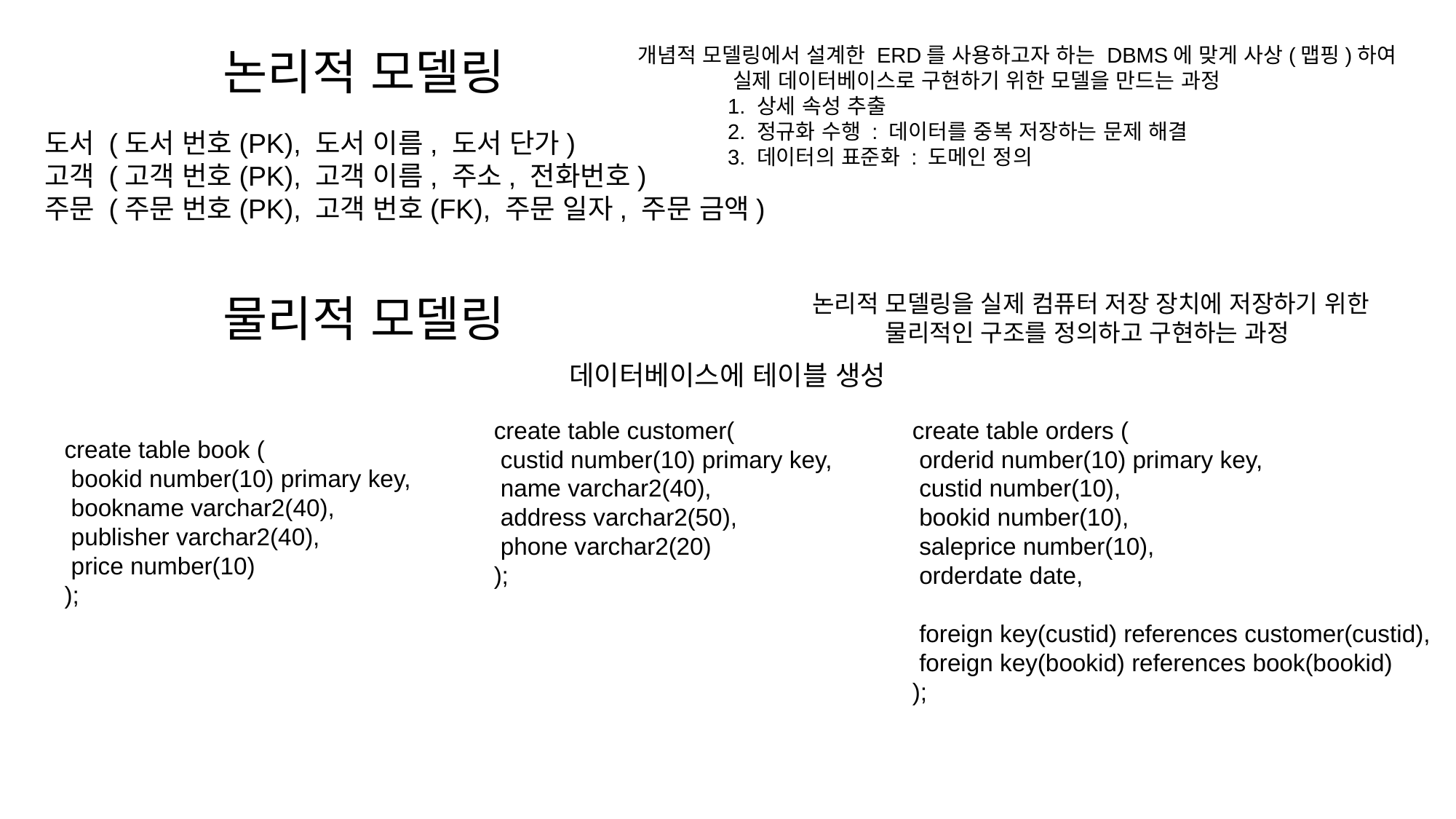

논리적 모델링
개념적 모델링에서 설계한 ERD를 사용하고자 하는 DBMS에 맞게 사상(맵핑)하여
               실제 데이터베이스로 구현하기 위한 모델을 만드는 과정
               1. 상세 속성 추출
               2. 정규화 수행 : 데이터를 중복 저장하는 문제 해결
               3. 데이터의 표준화 : 도메인 정의
도서 (도서 번호(PK), 도서 이름, 도서 단가)
고객 (고객 번호(PK), 고객 이름, 주소, 전화번호)
주문 (주문 번호(PK), 고객 번호(FK), 주문 일자, 주문 금액)
물리적 모델링
논리적 모델링을 실제 컴퓨터 저장 장치에 저장하기 위한
          물리적인 구조를 정의하고 구현하는 과정
데이터베이스에 테이블 생성
create table customer(
 custid number(10) primary key,
 name varchar2(40),
 address varchar2(50),
 phone varchar2(20)
);
create table orders (
 orderid number(10) primary key,
 custid number(10),
 bookid number(10),
 saleprice number(10),
 orderdate date,

 foreign key(custid) references customer(custid),
 foreign key(bookid) references book(bookid)
);
create table book (
 bookid number(10) primary key,
 bookname varchar2(40),
 publisher varchar2(40),
 price number(10)
);